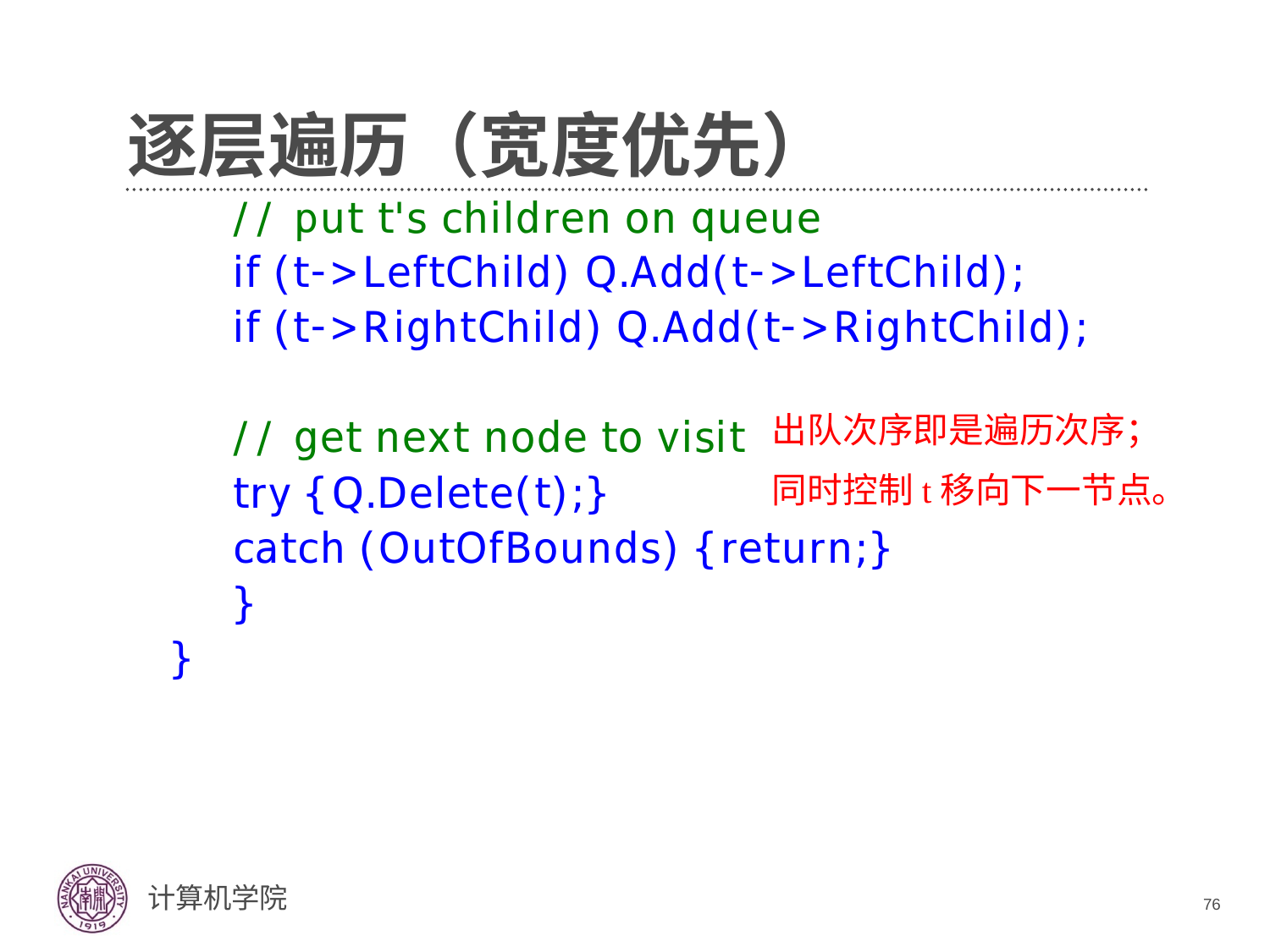

# 逐层遍历（宽度优先）
      // put t's children on queue
      if (t->LeftChild) Q.Add(t->LeftChild);
      if (t->RightChild) Q.Add(t->RightChild);

      // get next node to visit
      try {Q.Delete(t);}
      catch (OutOfBounds) {return;}
      }
 }
出队次序即是遍历次序；
同时控制t移向下一节点。
76